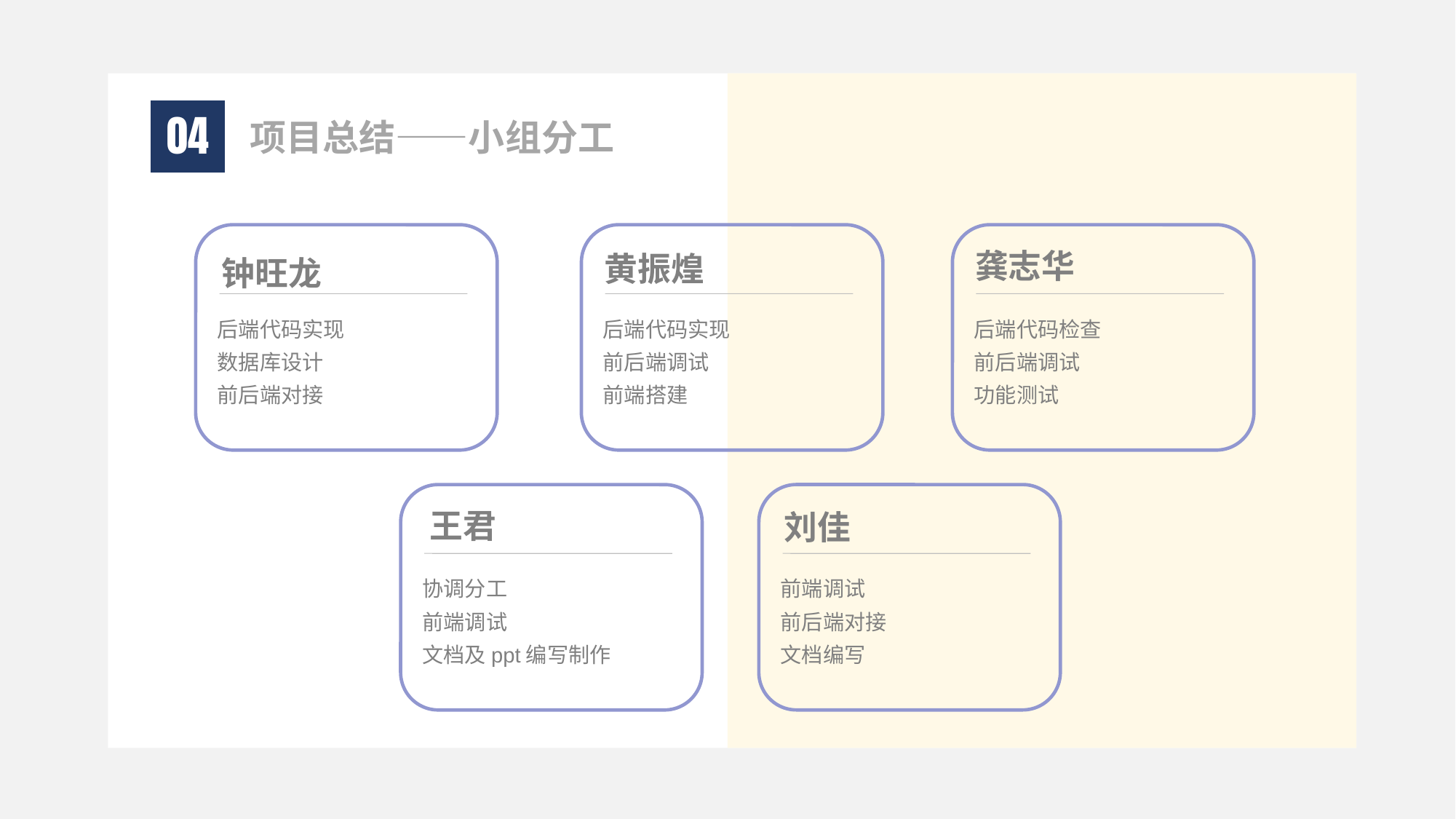

04
项目总结——小组分工

龚志华

后端代码检查
前后端调试
功能测试

黄振煌

后端代码实现
前后端调试
前端搭建

钟旺龙

后端代码实现
数据库设计
前后端对接

刘佳

前端调试
前后端对接
文档编写

王君

协调分工
前端调试
文档及ppt编写制作